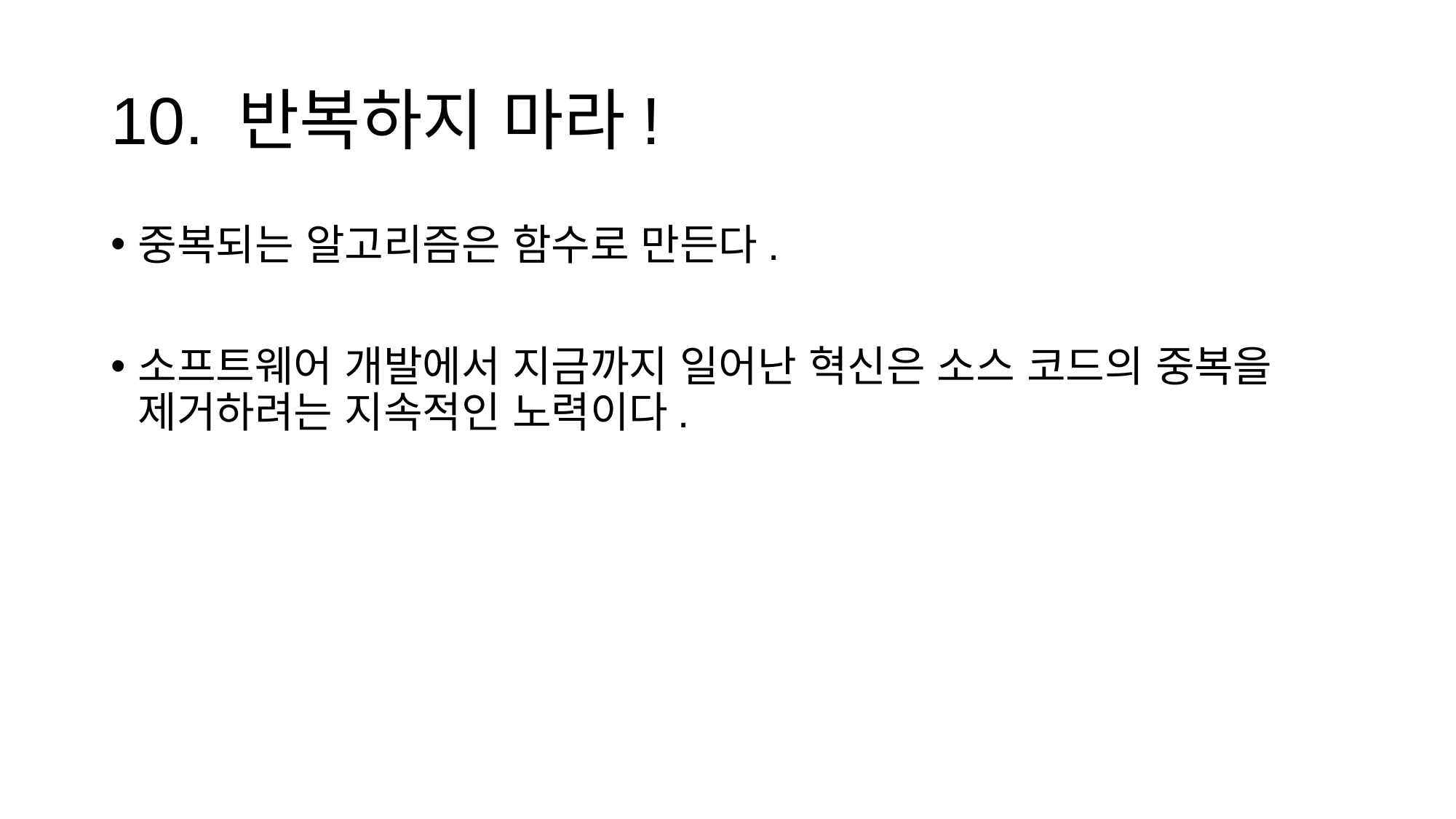

# 10. 반복하지 마라!
중복되는 알고리즘은 함수로 만든다.

소프트웨어 개발에서 지금까지 일어난 혁신은 소스 코드의 중복을 제거하려는 지속적인 노력이다.